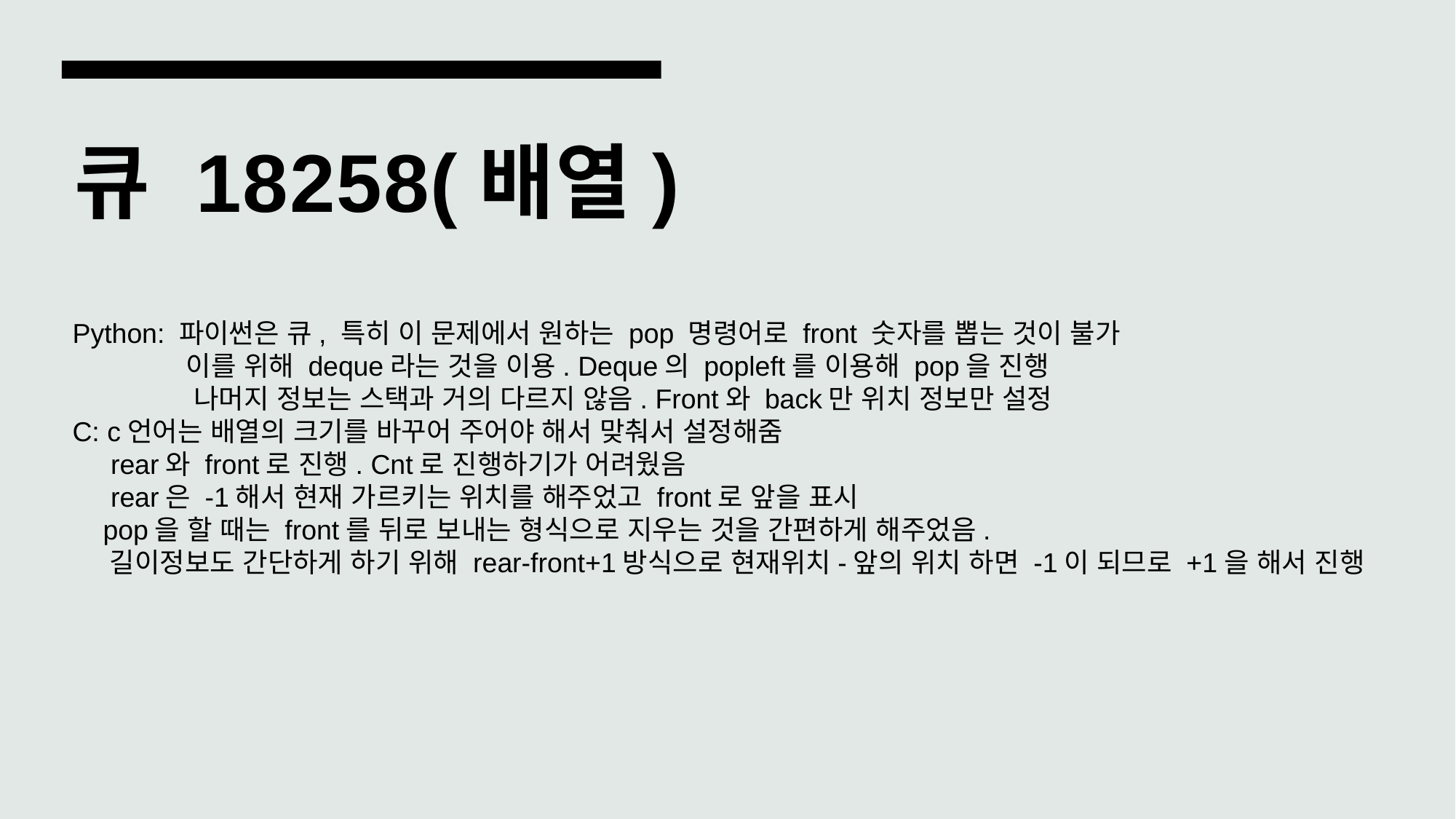

# 큐 18258(배열)
Python: 파이썬은 큐, 특히 이 문제에서 원하는 pop 명령어로 front 숫자를 뽑는 것이 불가
              이를 위해 deque라는 것을 이용. Deque의 popleft를 이용해 pop을 진행
               나머지 정보는 스택과 거의 다르지 않음. Front와 back만 위치 정보만 설정
C: c언어는 배열의 크기를 바꾸어 주어야 해서 맞춰서 설정해줌
     rear와 front로 진행. Cnt로 진행하기가 어려웠음
     rear은 -1해서 현재 가르키는 위치를 해주었고 front로 앞을 표시
    pop을 할 때는 front를 뒤로 보내는 형식으로 지우는 것을 간편하게 해주었음.
    길이정보도 간단하게 하기 위해 rear-front+1방식으로 현재위치-앞의 위치 하면 -1이 되므로 +1을 해서 진행